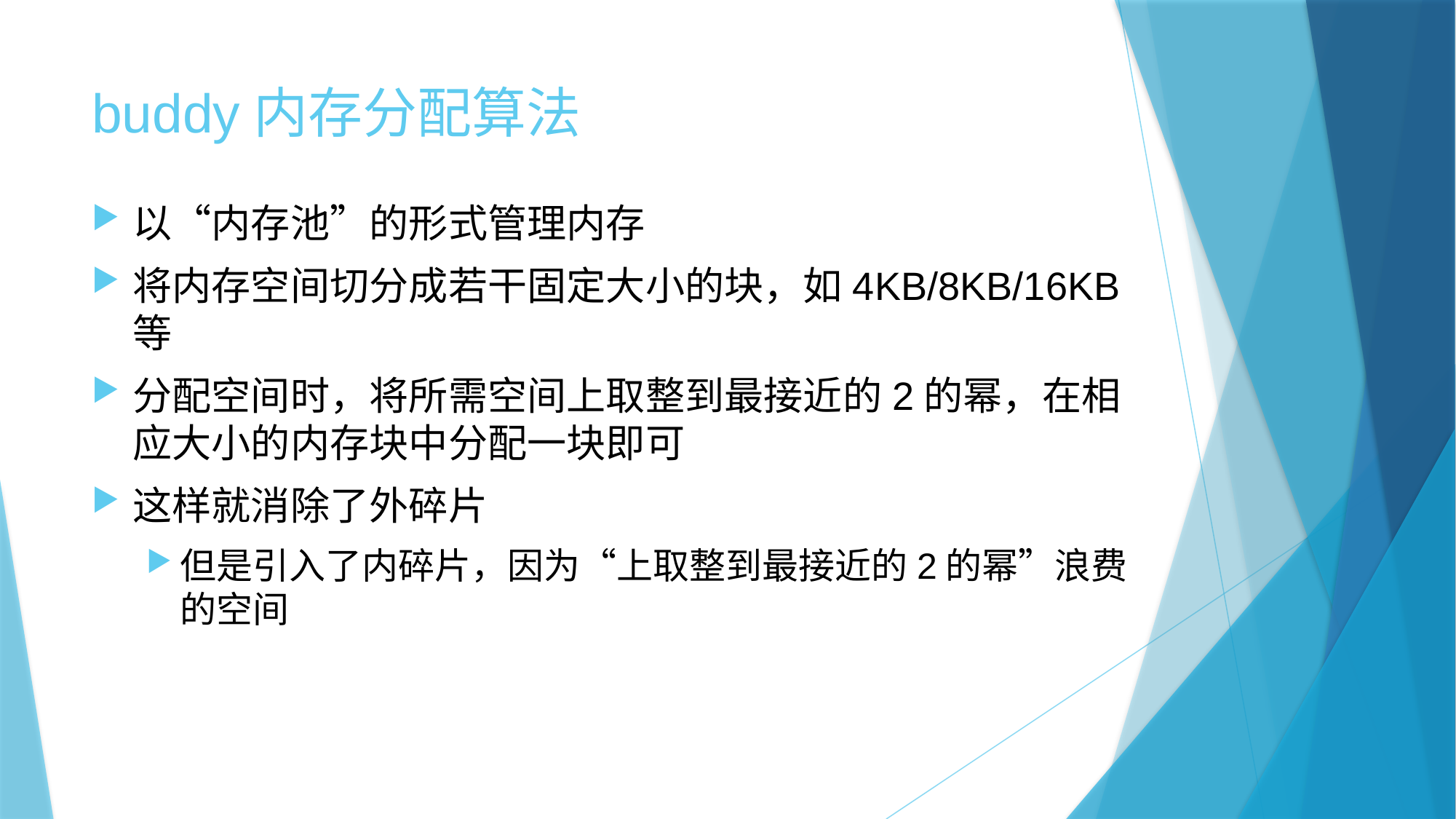

# buddy内存分配算法
以“内存池”的形式管理内存
将内存空间切分成若干固定大小的块，如4KB/8KB/16KB等
分配空间时，将所需空间上取整到最接近的2的幂，在相应大小的内存块中分配一块即可
这样就消除了外碎片
但是引入了内碎片，因为“上取整到最接近的2的幂”浪费的空间